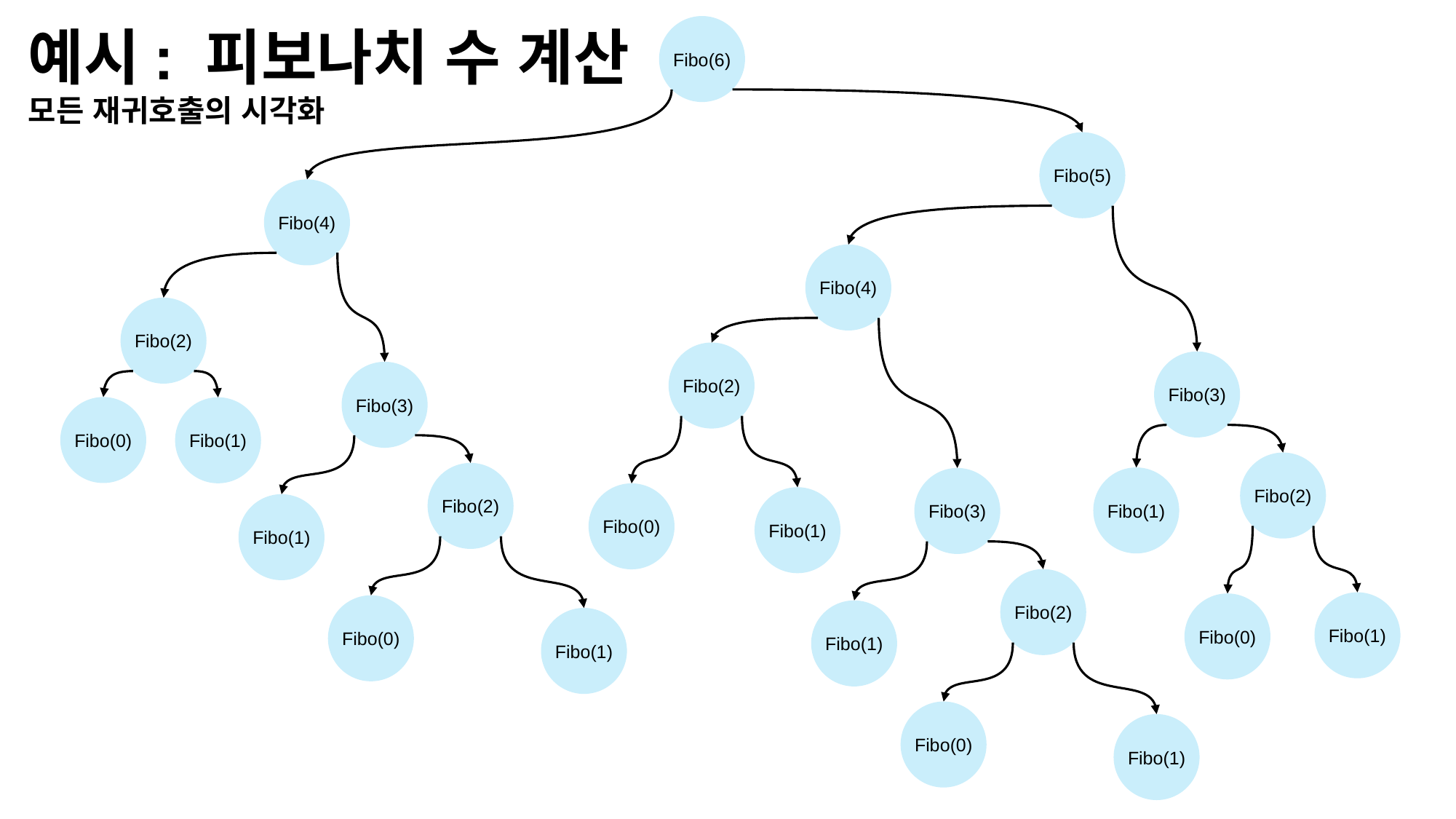

예시: 피보나치 수 계산
모든 재귀호출의 시각화
Fibo(6)
Fibo(5)
Fibo(4)
Fibo(4)
Fibo(2)
Fibo(2)
Fibo(3)
Fibo(3)
Fibo(0)
Fibo(1)
Fibo(2)
Fibo(2)
Fibo(1)
Fibo(3)
Fibo(0)
Fibo(1)
Fibo(1)
Fibo(2)
Fibo(1)
Fibo(0)
Fibo(0)
Fibo(1)
Fibo(1)
Fibo(0)
Fibo(1)